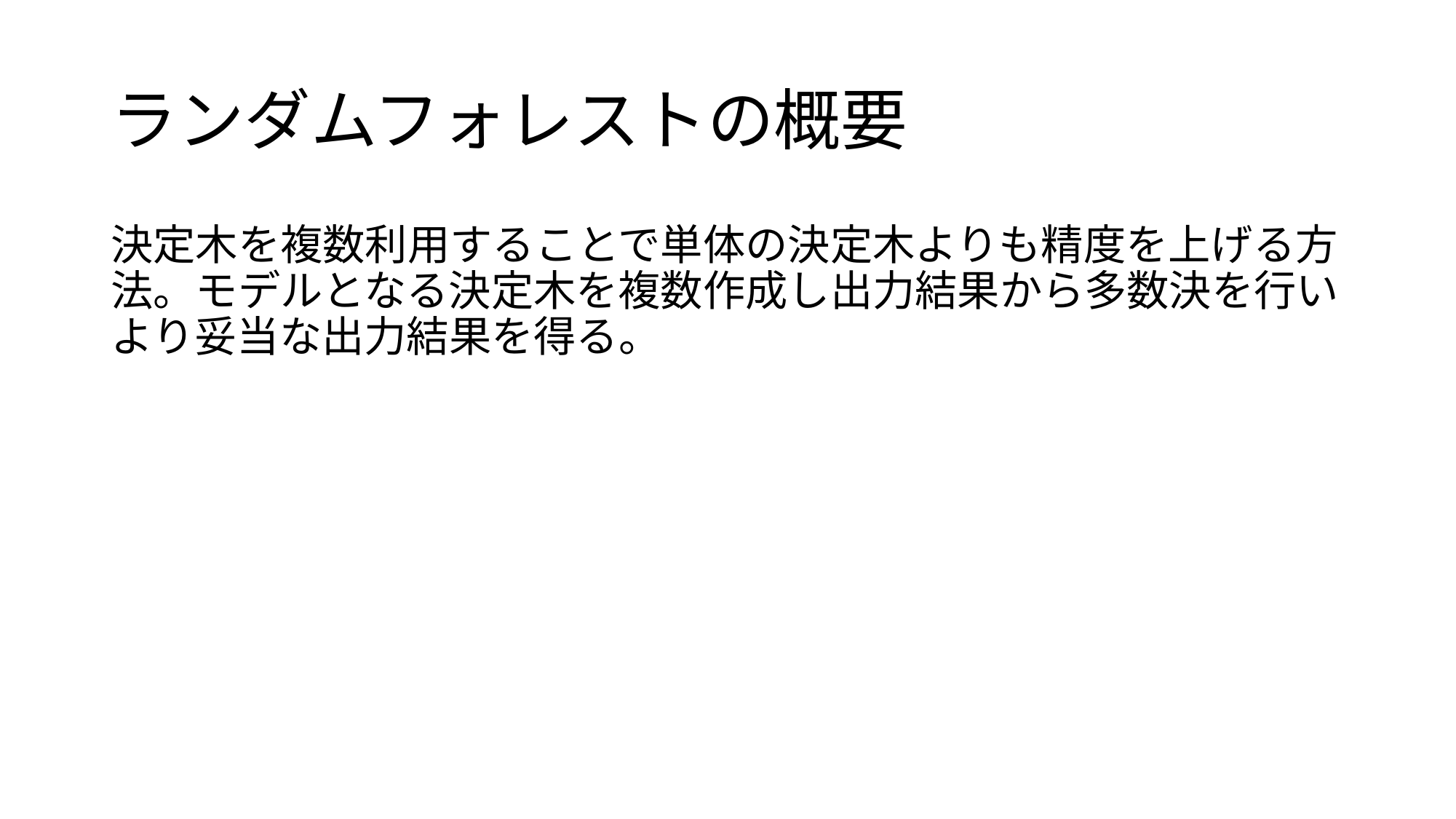

# ランダムフォレストの概要
決定木を複数利用することで単体の決定木よりも精度を上げる方法。モデルとなる決定木を複数作成し出力結果から多数決を行いより妥当な出力結果を得る。